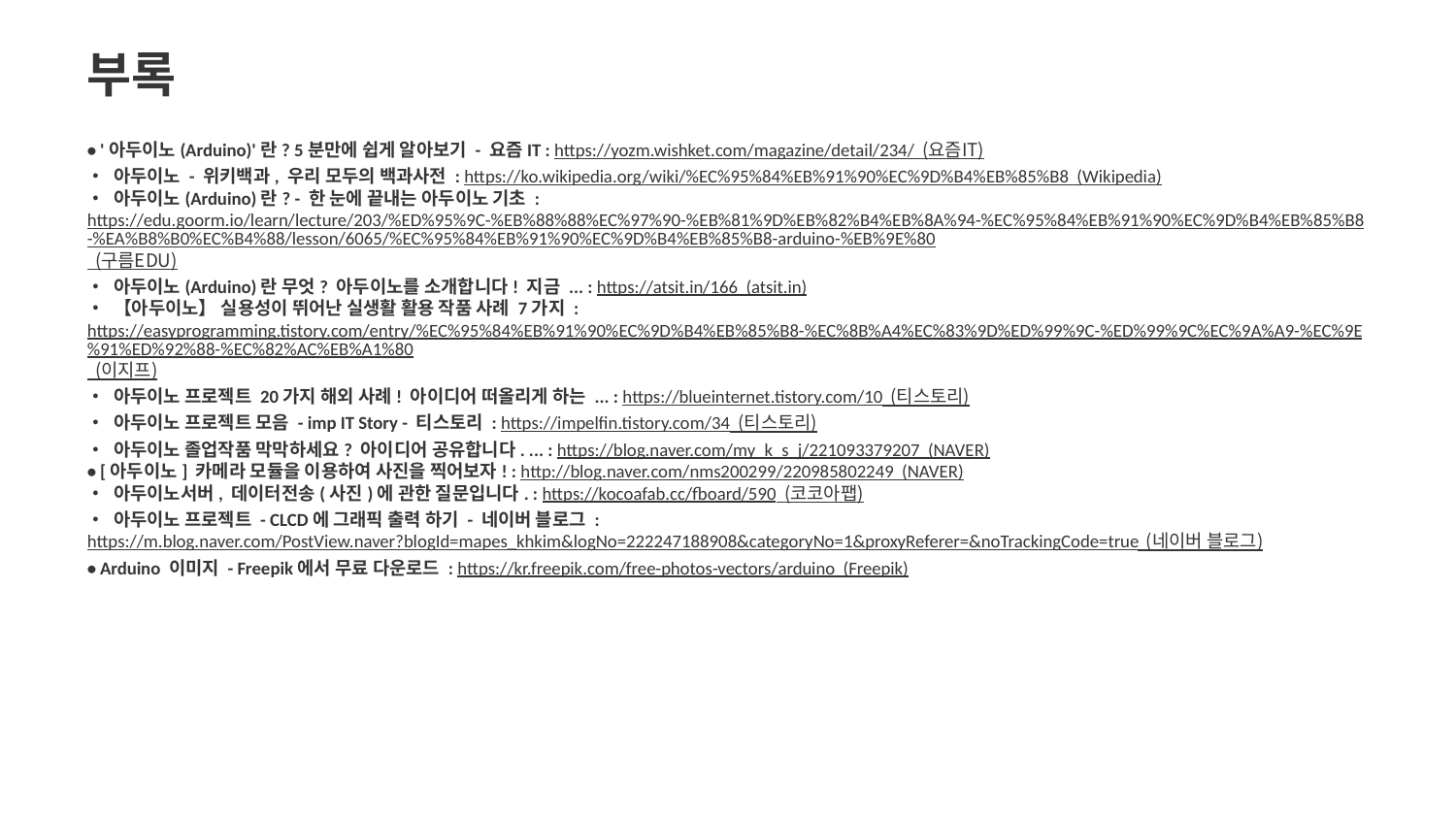

부록
• '아두이노(Arduino)'란? 5분만에 쉽게 알아보기 - 요즘IT : https://yozm.wishket.com/magazine/detail/234/  (요즘IT)
• 아두이노 - 위키백과, 우리 모두의 백과사전 : https://ko.wikipedia.org/wiki/%EC%95%84%EB%91%90%EC%9D%B4%EB%85%B8  (Wikipedia)
• 아두이노(Arduino)란? - 한 눈에 끝내는 아두이노 기초 : https://edu.goorm.io/learn/lecture/203/%ED%95%9C-%EB%88%88%EC%97%90-%EB%81%9D%EB%82%B4%EB%8A%94-%EC%95%84%EB%91%90%EC%9D%B4%EB%85%B8-%EA%B8%B0%EC%B4%88/lesson/6065/%EC%95%84%EB%91%90%EC%9D%B4%EB%85%B8-arduino-%EB%9E%80  (구름EDU)
• 아두이노(Arduino)란 무엇? 아두이노를 소개합니다! 지금 ... : https://atsit.in/166  (atsit.in)
• 【아두이노】 실용성이 뛰어난 실생활 활용 작품 사례 7가지 : https://easyprogramming.tistory.com/entry/%EC%95%84%EB%91%90%EC%9D%B4%EB%85%B8-%EC%8B%A4%EC%83%9D%ED%99%9C-%ED%99%9C%EC%9A%A9-%EC%9E%91%ED%92%88-%EC%82%AC%EB%A1%80  (이지프)
• 아두이노 프로젝트 20가지 해외 사례! 아이디어 떠올리게 하는 ... : https://blueinternet.tistory.com/10  (티스토리)
• 아두이노 프로젝트 모음 - imp IT Story - 티스토리 : https://impelfin.tistory.com/34  (티스토리)
• 아두이노 졸업작품 막막하세요? 아이디어 공유합니다. ... : https://blog.naver.com/my_k_s_j/221093379207  (NAVER)
• [아두이노] 카메라 모듈을 이용하여 사진을 찍어보자! : http://blog.naver.com/nms200299/220985802249  (NAVER)
• 아두이노서버, 데이터전송(사진)에 관한 질문입니다. : https://kocoafab.cc/fboard/590  (코코아팹)
• 아두이노 프로젝트 - CLCD에 그래픽 출력 하기 - 네이버 블로그 : https://m.blog.naver.com/PostView.naver?blogId=mapes_khkim&logNo=222247188908&categoryNo=1&proxyReferer=&noTrackingCode=true  (네이버 블로그)
• Arduino 이미지 - Freepik에서 무료 다운로드 : https://kr.freepik.com/free-photos-vectors/arduino  (Freepik)